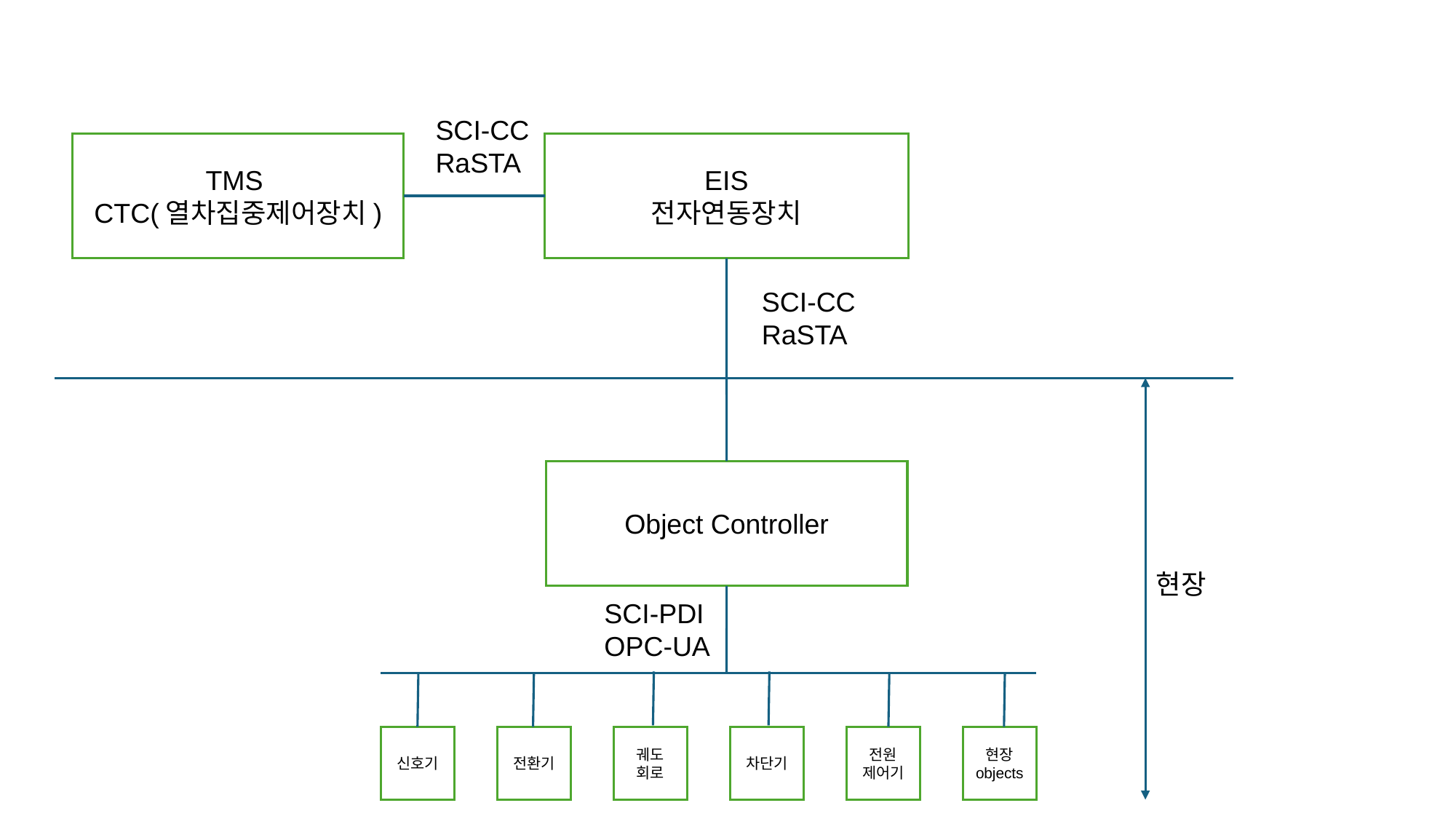

SCI-CC
RaSTA
TMS
CTC(열차집중제어장치)
EIS
전자연동장치
SCI-CC
RaSTA
Object Controller
현장
SCI-PDI
OPC-UA
신호기
전환기
궤도
회로
차단기
전원
제어기
현장
objects